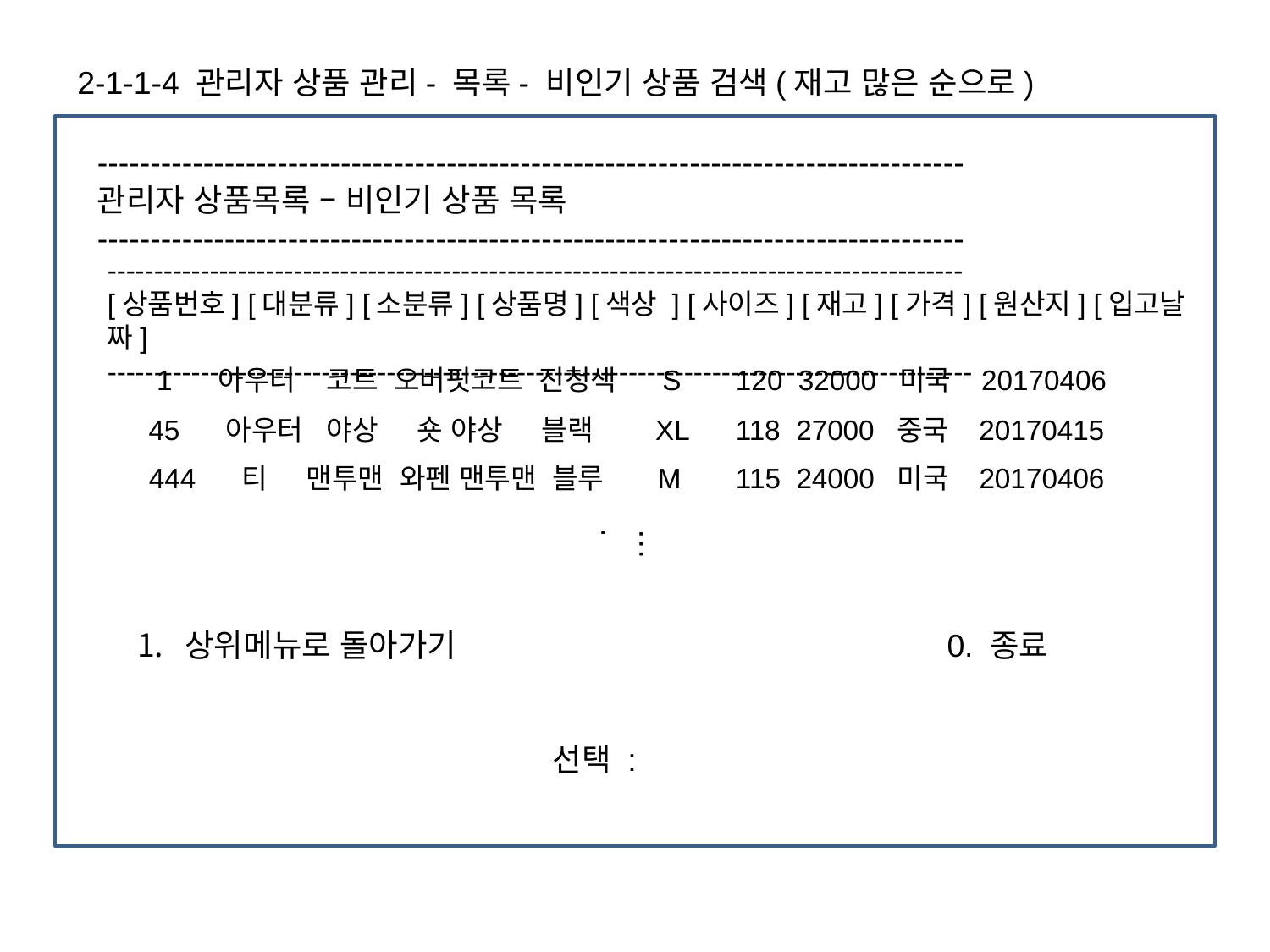

2-1-1-4 관리자 상품 관리- 목록- 비인기 상품 검색(재고 많은 순으로)

----------------------------------------------------------------------------------	           관리자 상품목록 – 비인기 상품 목록
----------------------------------------------------------------------------------
--------------------------------------------------------------------------------------------
[상품번호] [대분류] [소분류] [상품명] [색상 ] [사이즈] [재고] [가격] [원산지] [입고날짜]
---------------------------------------------------------------------------------------------
     1     아우터    코트  오버핏코트  진청색     S       120  32000  미국   20170406
    45     아우터   야상     숏 야상     블랙       XL      118  27000  중국   20170415
    444     티     맨투맨  와펜 맨투맨  블루      M       115  24000  미국   20170406
….

상위메뉴로 돌아가기				0. 종료

   선택 :